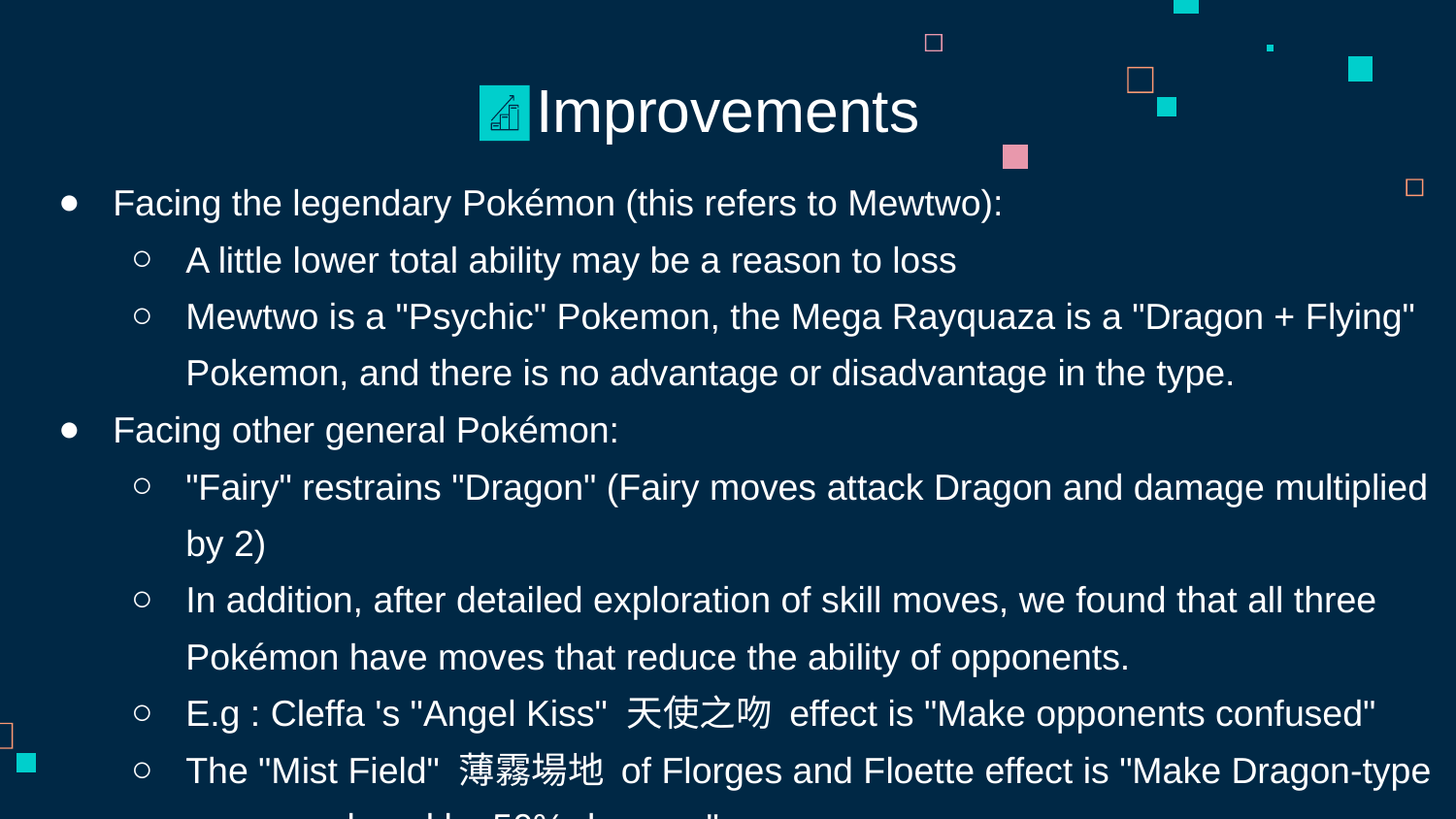

# Improvements

Facing the legendary Pokémon (this refers to Mewtwo):
A little lower total ability may be a reason to loss
Mewtwo is a "Psychic" Pokemon, the Mega Rayquaza is a "Dragon + Flying" Pokemon, and there is no advantage or disadvantage in the type.
Facing other general Pokémon:
"Fairy" restrains "Dragon" (Fairy moves attack Dragon and damage multiplied by 2)
In addition, after detailed exploration of skill moves, we found that all three Pokémon have moves that reduce the ability of opponents.
E.g : Cleffa 's "Angel Kiss" 天使之吻 effect is "Make opponents confused"
The "Mist Field" 薄霧場地 of Florges and Floette effect is "Make Dragon-type moves reduced by 50% damage"